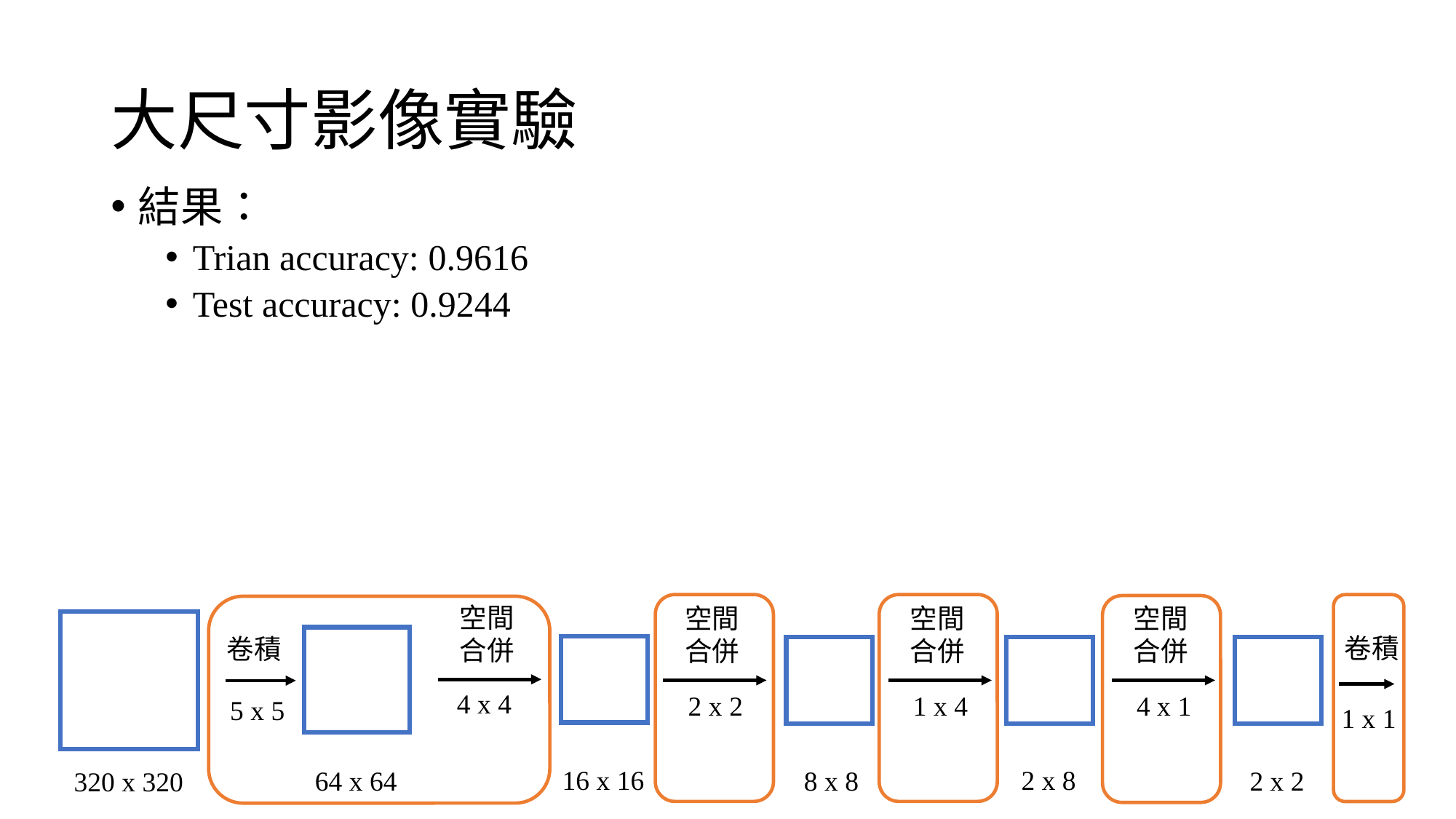

# 大尺寸影像實驗
結果：
Trian accuracy: 0.9616
Test accuracy: 0.9244

空間合併

空間合併
空間合併
空間合併

卷積
卷積

4 x 4
2 x 2
1 x 4
4 x 1
5 x 5
1 x 1
2 x 8
16 x 16
8 x 8
2 x 2
64 x 64
320 x 320